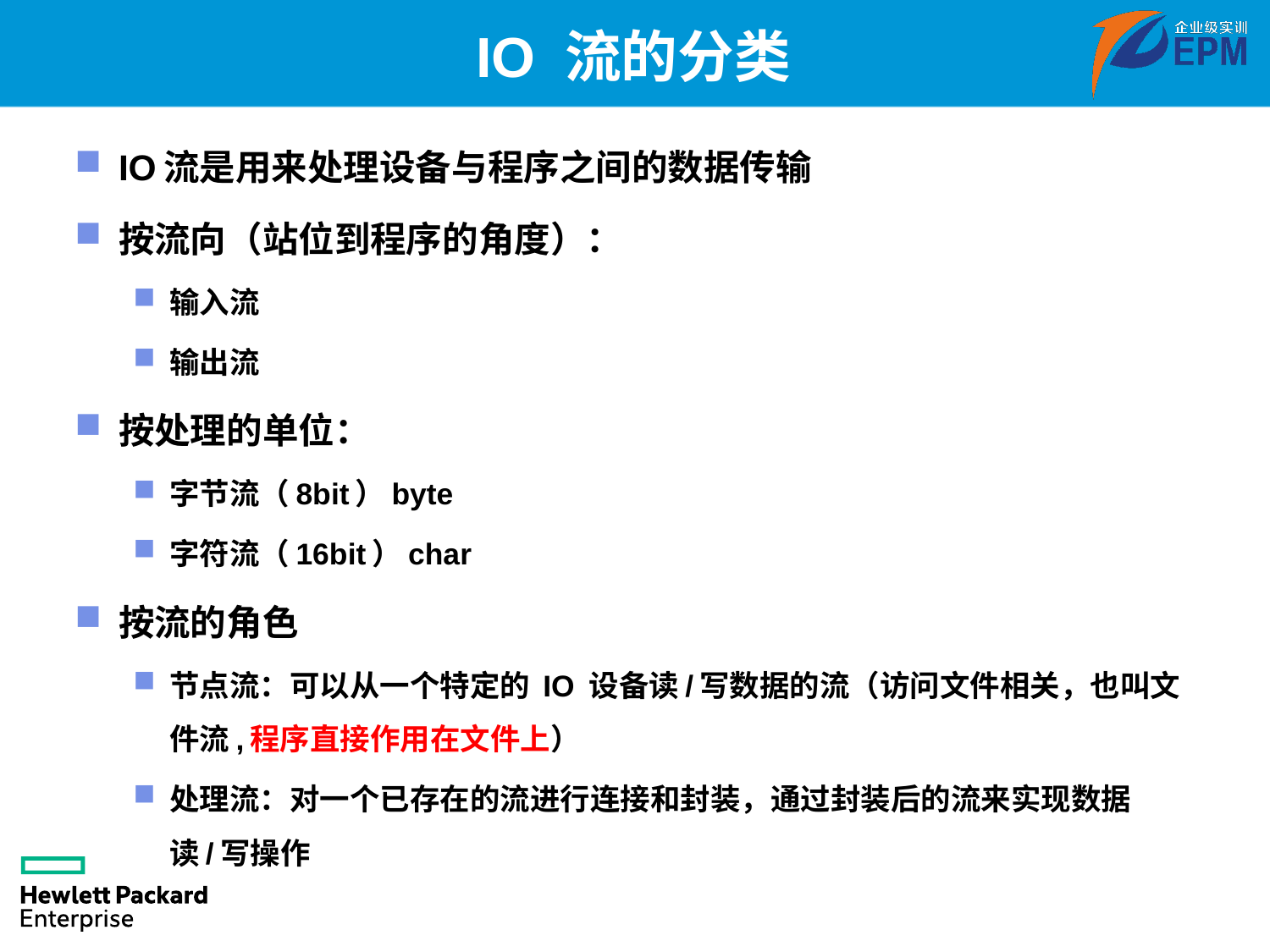

# IO 流的分类
IO流是用来处理设备与程序之间的数据传输
按流向（站位到程序的角度）：
输入流
输出流
按处理的单位：
字节流（8bit）byte
字符流（16bit）char
按流的角色
节点流：可以从一个特定的 IO 设备读/写数据的流（访问文件相关，也叫文件流,程序直接作用在文件上）
处理流：对一个已存在的流进行连接和封装，通过封装后的流来实现数据读/写操作